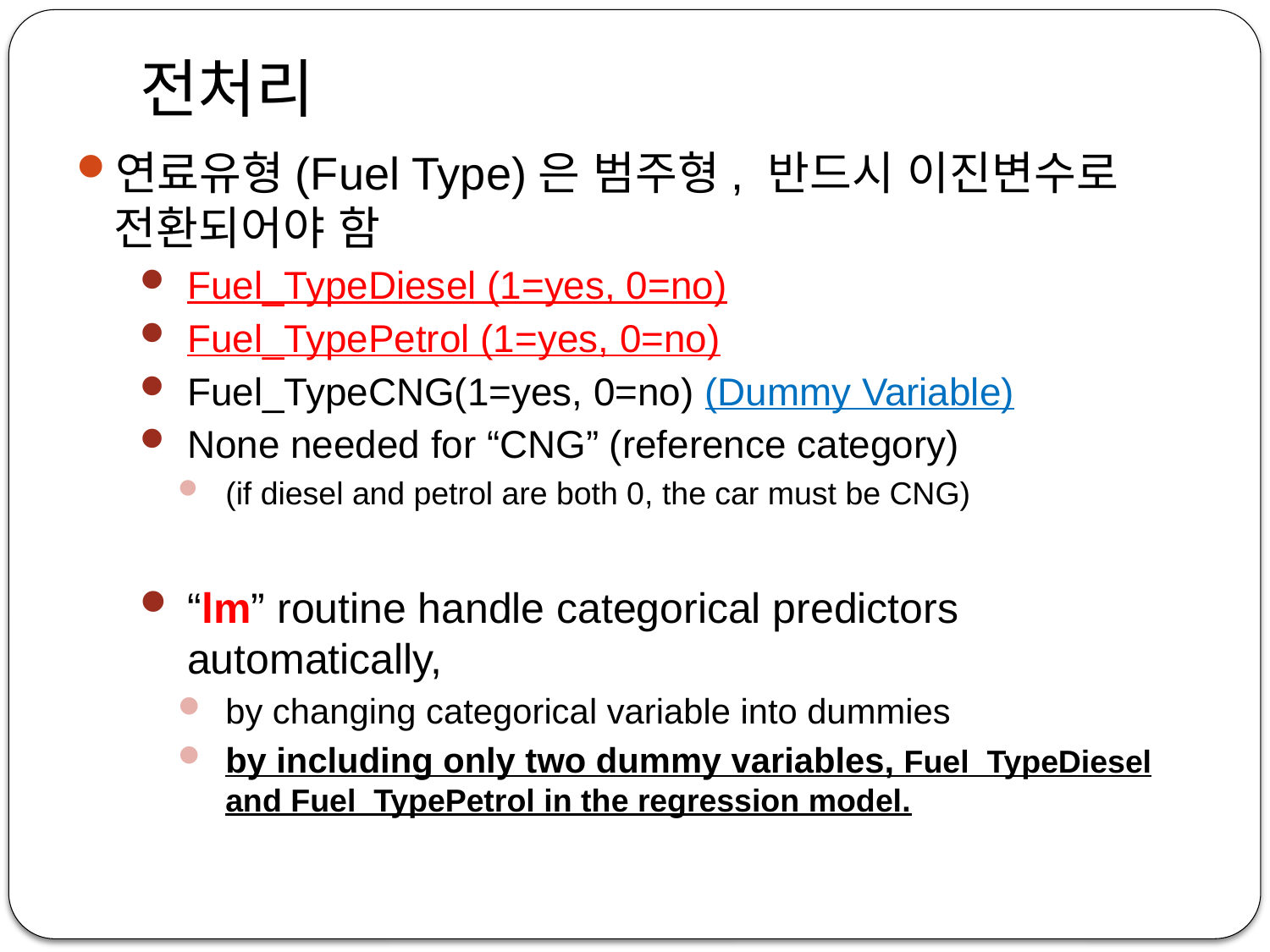

# 전처리
연료유형(Fuel Type)은 범주형, 반드시 이진변수로 전환되어야 함
Fuel_TypeDiesel (1=yes, 0=no)
Fuel_TypePetrol (1=yes, 0=no)
Fuel_TypeCNG(1=yes, 0=no) (Dummy Variable)
None needed for “CNG” (reference category)
(if diesel and petrol are both 0, the car must be CNG)

“lm” routine handle categorical predictors automatically,
by changing categorical variable into dummies
by including only two dummy variables, Fuel_TypeDiesel and Fuel_TypePetrol in the regression model.